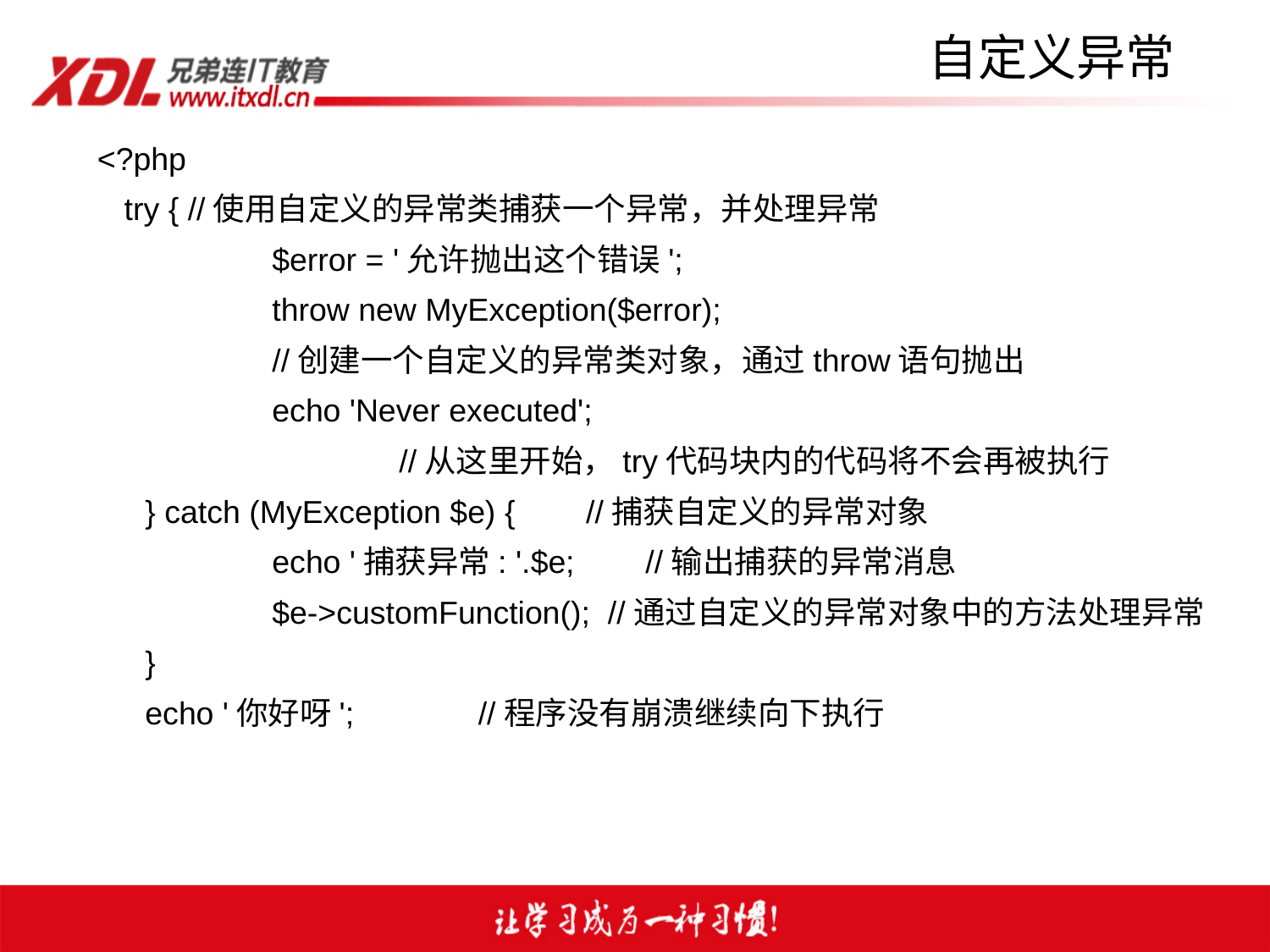

# 自定义异常
<?php
   try { //使用自定义的异常类捕获一个异常，并处理异常
		$error = '允许抛出这个错误';
		throw new MyException($error);
         	//创建一个自定义的异常类对象，通过throw语句抛出
		echo 'Never executed';
			//从这里开始，try代码块内的代码将不会再被执行
	} catch (MyException $e) {        //捕获自定义的异常对象
		echo '捕获异常: '.$e;        //输出捕获的异常消息
		$e->customFunction();  //通过自定义的异常对象中的方法处理异常
	}
	echo '你好呀';              //程序没有崩溃继续向下执行